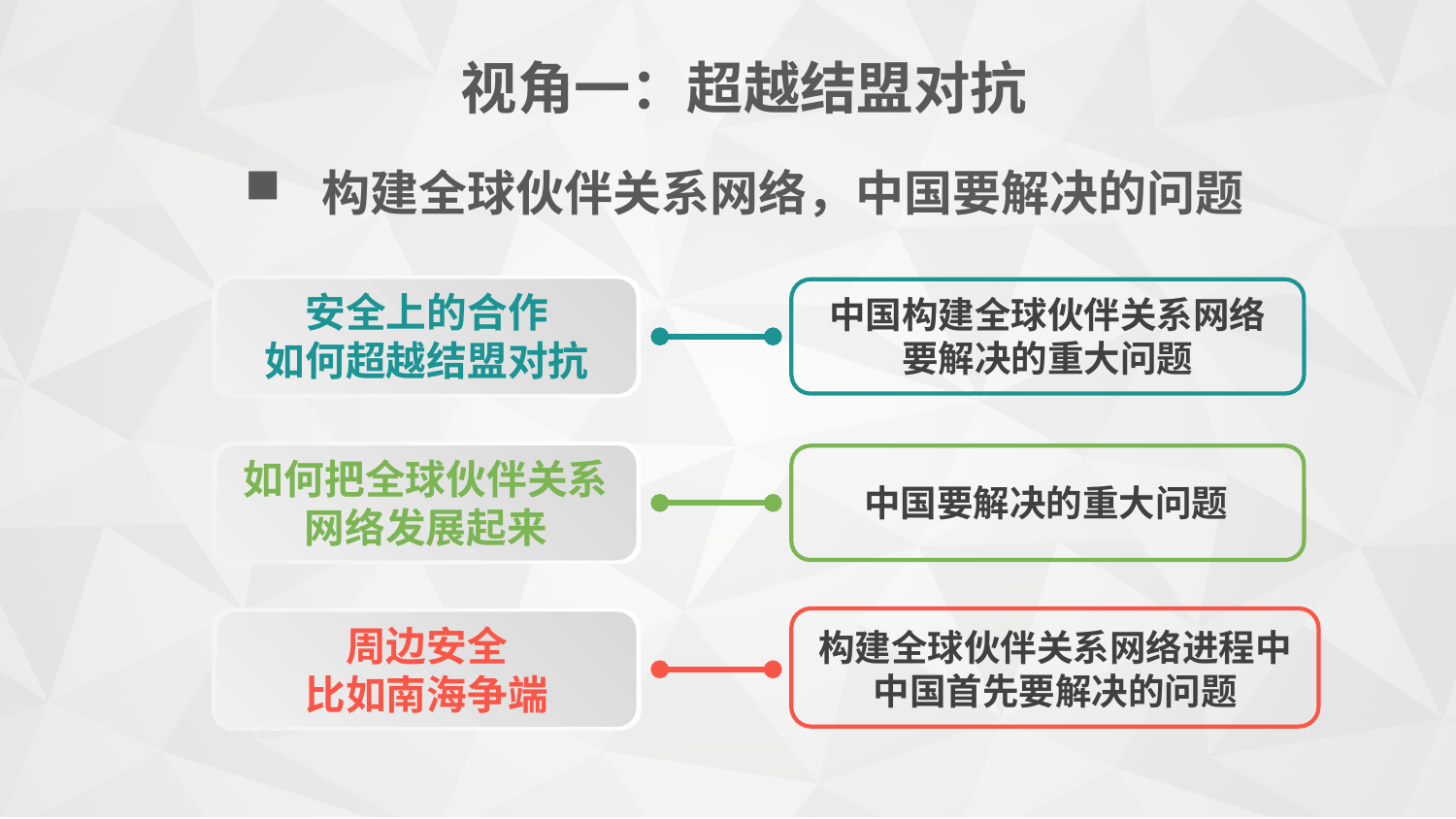

视角一：超越结盟对抗
 构建全球伙伴关系网络，中国要解决的问题

中国构建全球伙伴关系网络
要解决的重大问题
安全上的合作
如何超越结盟对抗

中国要解决的重大问题
如何把全球伙伴关系
网络发展起来

构建全球伙伴关系网络进程中
中国首先要解决的问题
周边安全
比如南海争端